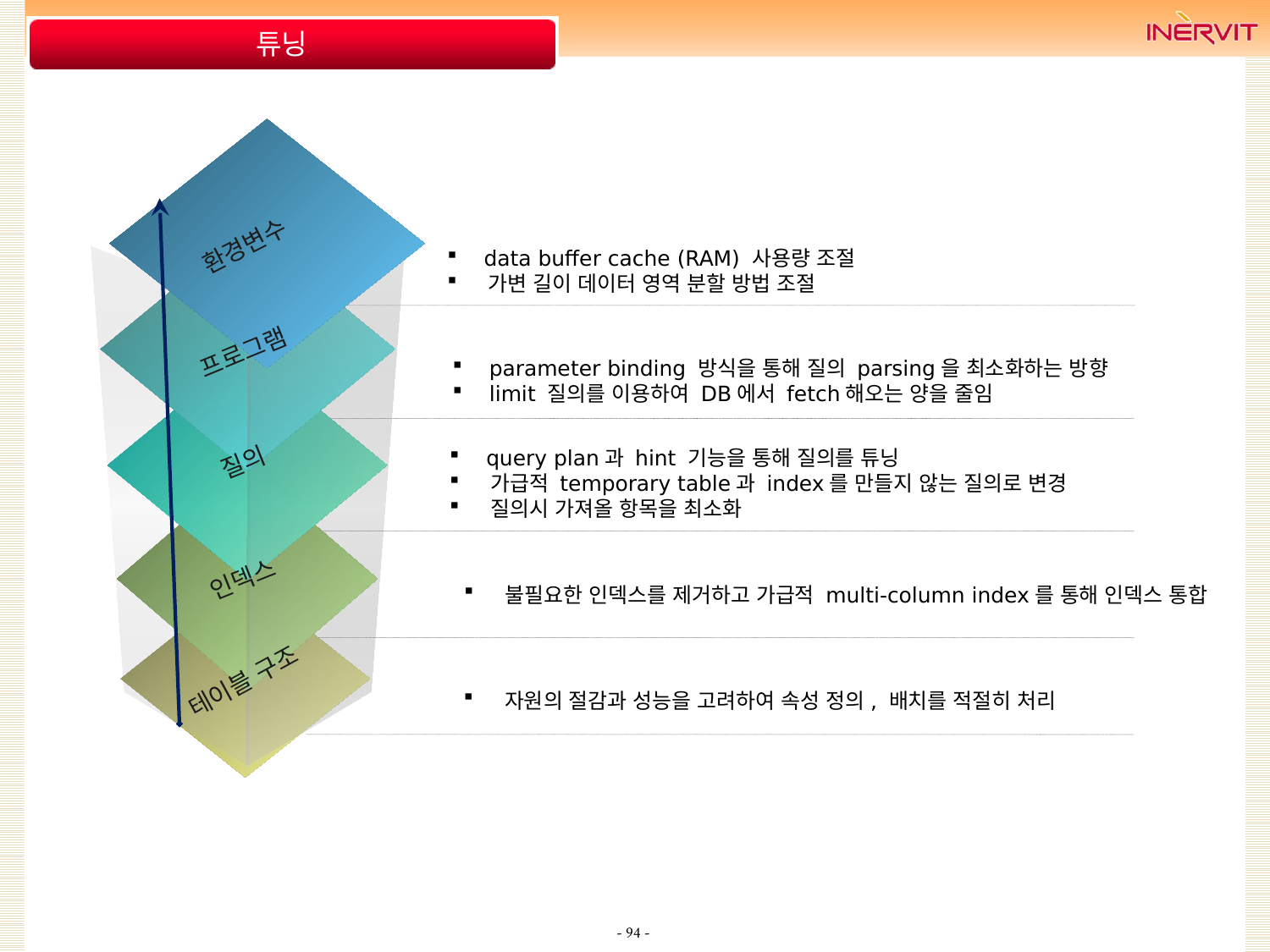

# 튜닝

환경변수

 data buffer cache (RAM) 사용량 조절
 가변 길이 데이터 영역 분할 방법 조절

프로그램
 parameter binding 방식을 통해 질의 parsing을 최소화하는 방향
 limit 질의를 이용하여 DB에서 fetch해오는 양을 줄임

 query plan과 hint 기능을 통해 질의를 튜닝
 가급적 temporary table과 index를 만들지 않는 질의로 변경
 질의시 가져올 항목을 최소화
질의

인덱스
 불필요한 인덱스를 제거하고 가급적 multi-column index를 통해 인덱스 통합

테이블 구조
 자원의 절감과 성능을 고려하여 속성 정의, 배치를 적절히 처리
- 94 -